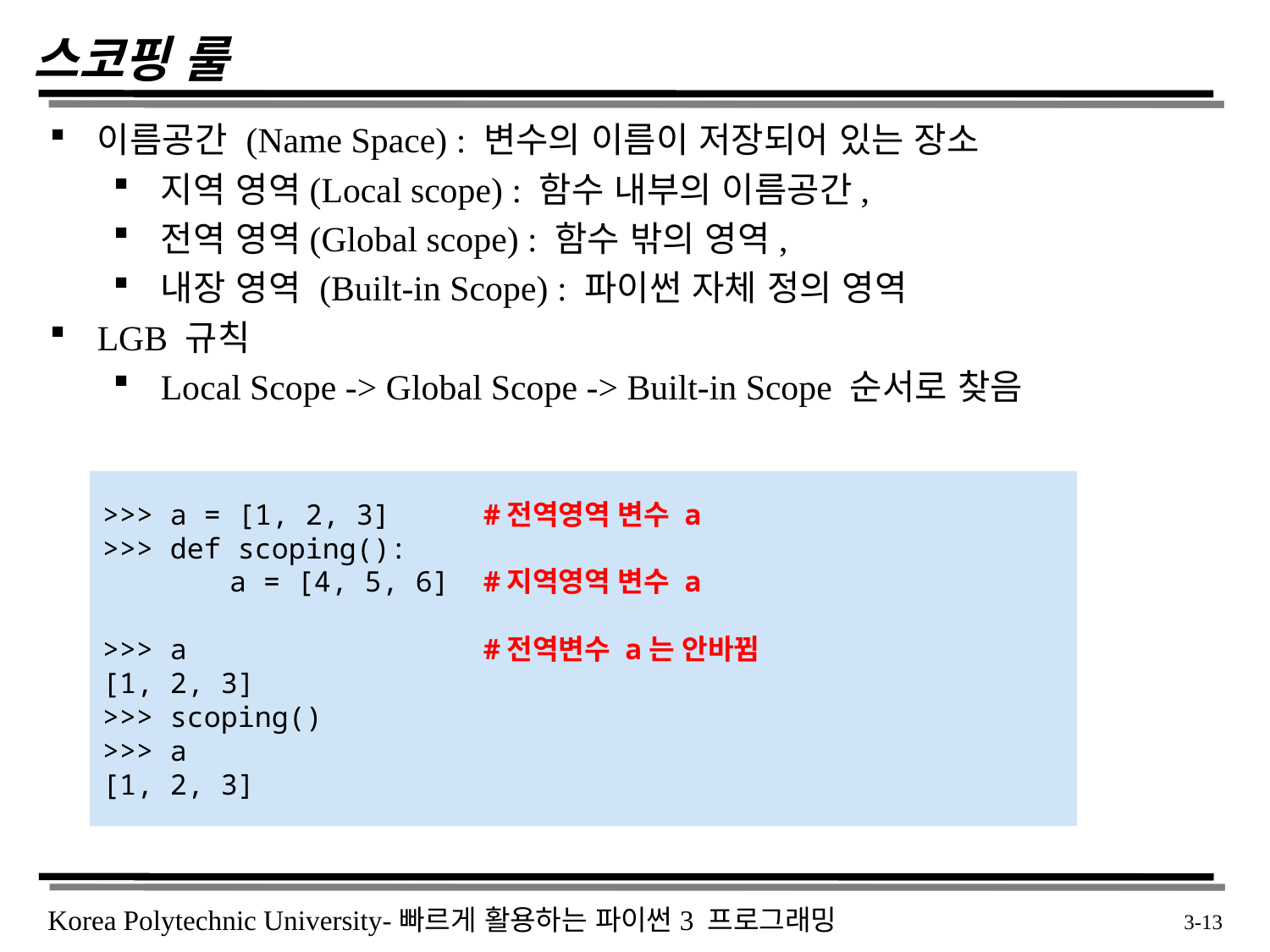

# 스코핑 룰
이름공간 (Name Space) : 변수의 이름이 저장되어 있는 장소
지역 영역(Local scope) : 함수 내부의 이름공간,
전역 영역(Global scope) : 함수 밖의 영역,
내장 영역 (Built-in Scope) : 파이썬 자체 정의 영역
LGB 규칙
Local Scope -> Global Scope -> Built-in Scope 순서로 찾음

>>> a = [1, 2, 3]    	#전역영역 변수 a
>>> def scoping():
	a = [4, 5, 6] 	#지역영역 변수 a

>>> a			#전역변수 a는 안바뀜
[1, 2, 3]
>>> scoping()
>>> a
[1, 2, 3]
 3-13